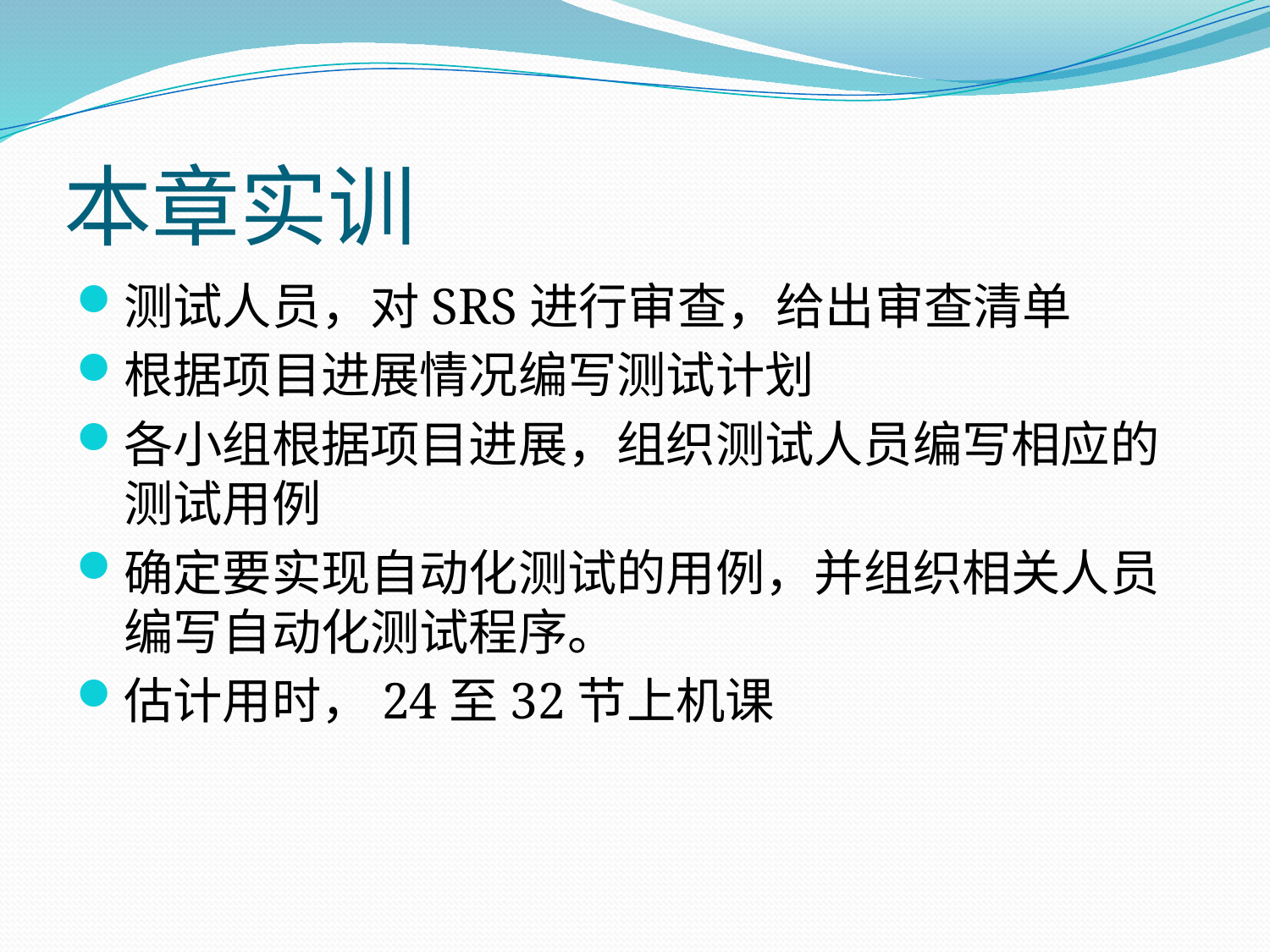

# 本章实训
测试人员，对SRS进行审查，给出审查清单
根据项目进展情况编写测试计划
各小组根据项目进展，组织测试人员编写相应的测试用例
确定要实现自动化测试的用例，并组织相关人员编写自动化测试程序。
估计用时，24至32节上机课